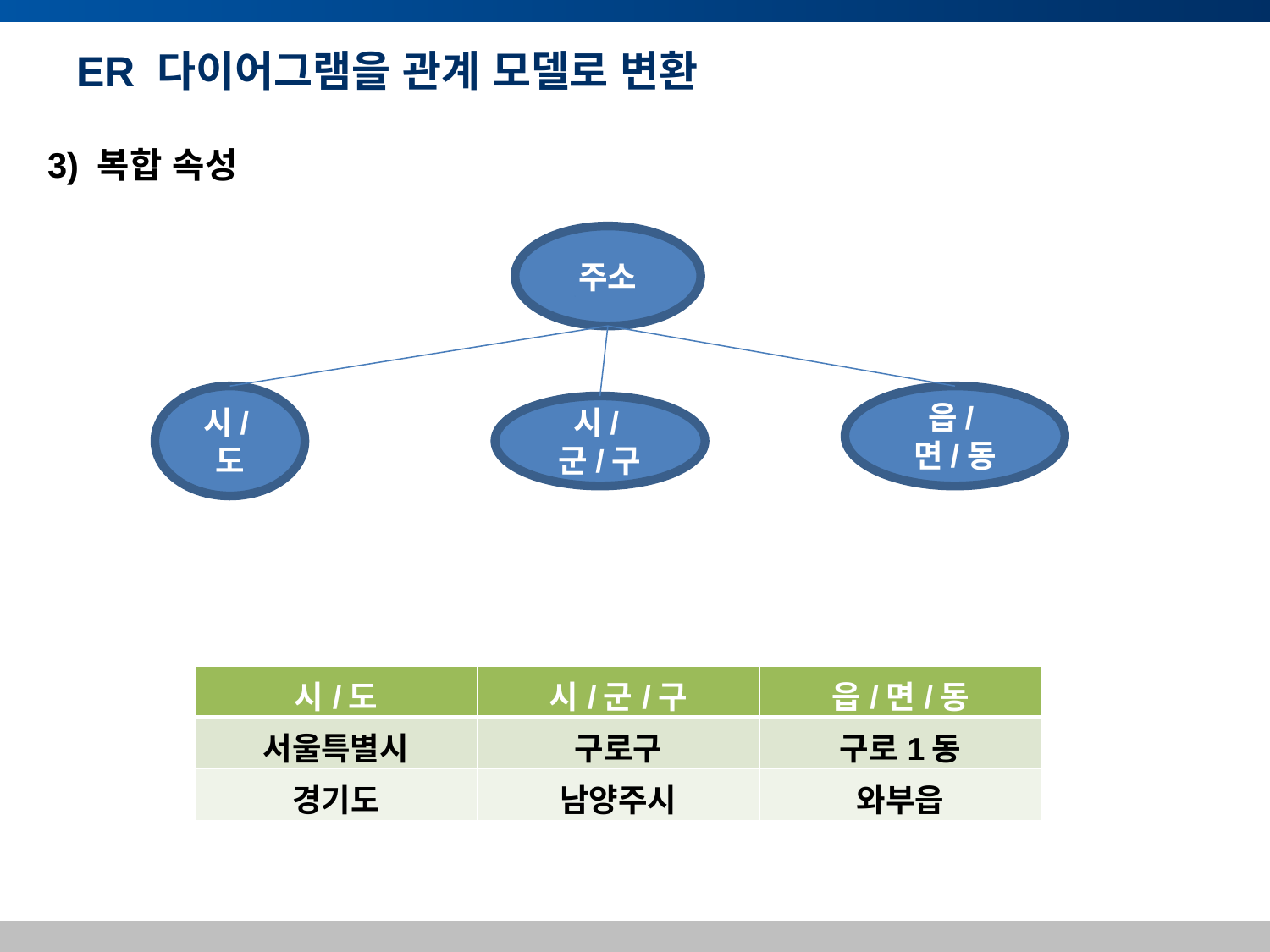

# ER 다이어그램을 관계 모델로 변환
3) 복합 속성
주소
시/도
읍/면/동
시/군/구
| 시/도 | 시/군/구 | 읍/면/동 |
| --- | --- | --- |
| 서울특별시 | 구로구 | 구로1동 |
| 경기도 | 남양주시 | 와부읍 |